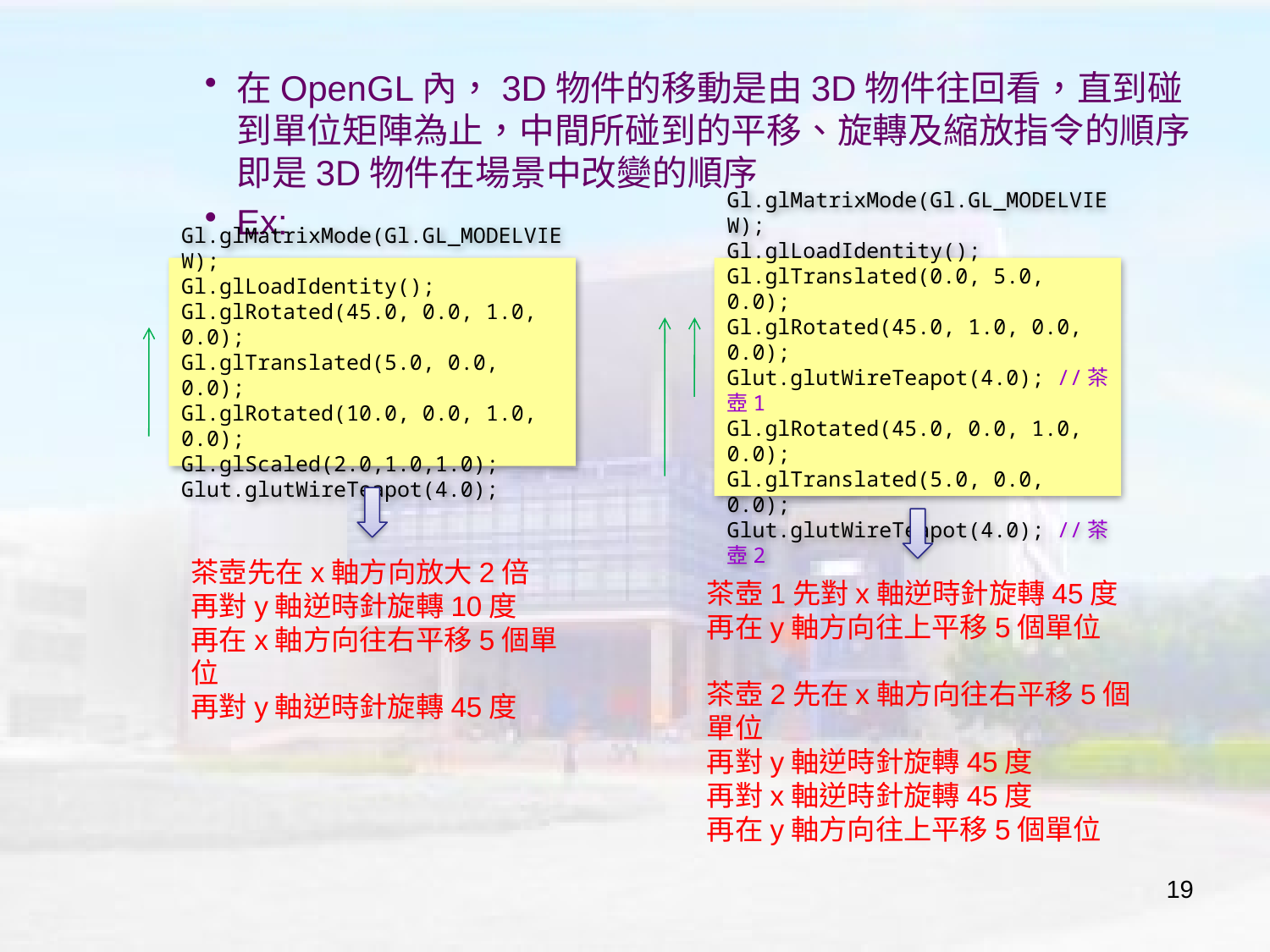

在OpenGL內，3D物件的移動是由3D物件往回看，直到碰到單位矩陣為止，中間所碰到的平移、旋轉及縮放指令的順序即是3D物件在場景中改變的順序
Ex:
Gl.glMatrixMode(Gl.GL_MODELVIEW);
Gl.glLoadIdentity();
Gl.glRotated(45.0, 0.0, 1.0, 0.0);
Gl.glTranslated(5.0, 0.0, 0.0);
Gl.glRotated(10.0, 0.0, 1.0, 0.0);
Gl.glScaled(2.0,1.0,1.0);
Glut.glutWireTeapot(4.0);
Gl.glMatrixMode(Gl.GL_MODELVIEW);
Gl.glLoadIdentity();
Gl.glTranslated(0.0, 5.0, 0.0);
Gl.glRotated(45.0, 1.0, 0.0, 0.0);
Glut.glutWireTeapot(4.0); //茶壺1
Gl.glRotated(45.0, 0.0, 1.0, 0.0);
Gl.glTranslated(5.0, 0.0, 0.0);
Glut.glutWireTeapot(4.0); //茶壺2

茶壺先在x軸方向放大2倍
再對y軸逆時針旋轉10度
再在x軸方向往右平移5個單位
再對y軸逆時針旋轉45度
茶壺1先對x軸逆時針旋轉45度
再在y軸方向往上平移5個單位

茶壺2先在x軸方向往右平移5個單位
再對y軸逆時針旋轉45度
再對x軸逆時針旋轉45度
再在y軸方向往上平移5個單位
19